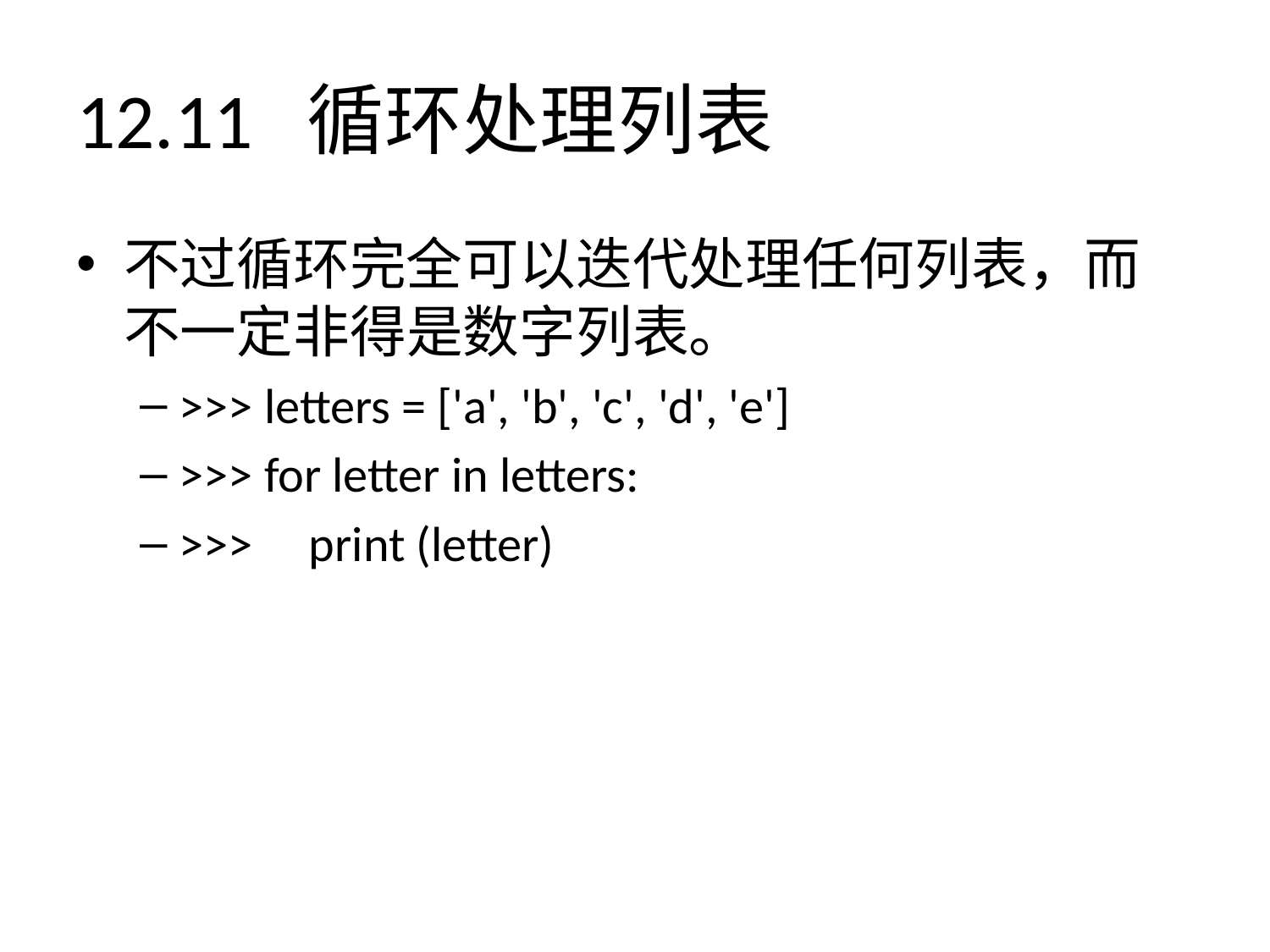

# 12.11  循环处理列表
不过循环完全可以迭代处理任何列表，而不一定非得是数字列表。
>>> letters = ['a', 'b', 'c', 'd', 'e']
>>> for letter in letters:
>>>     print (letter)